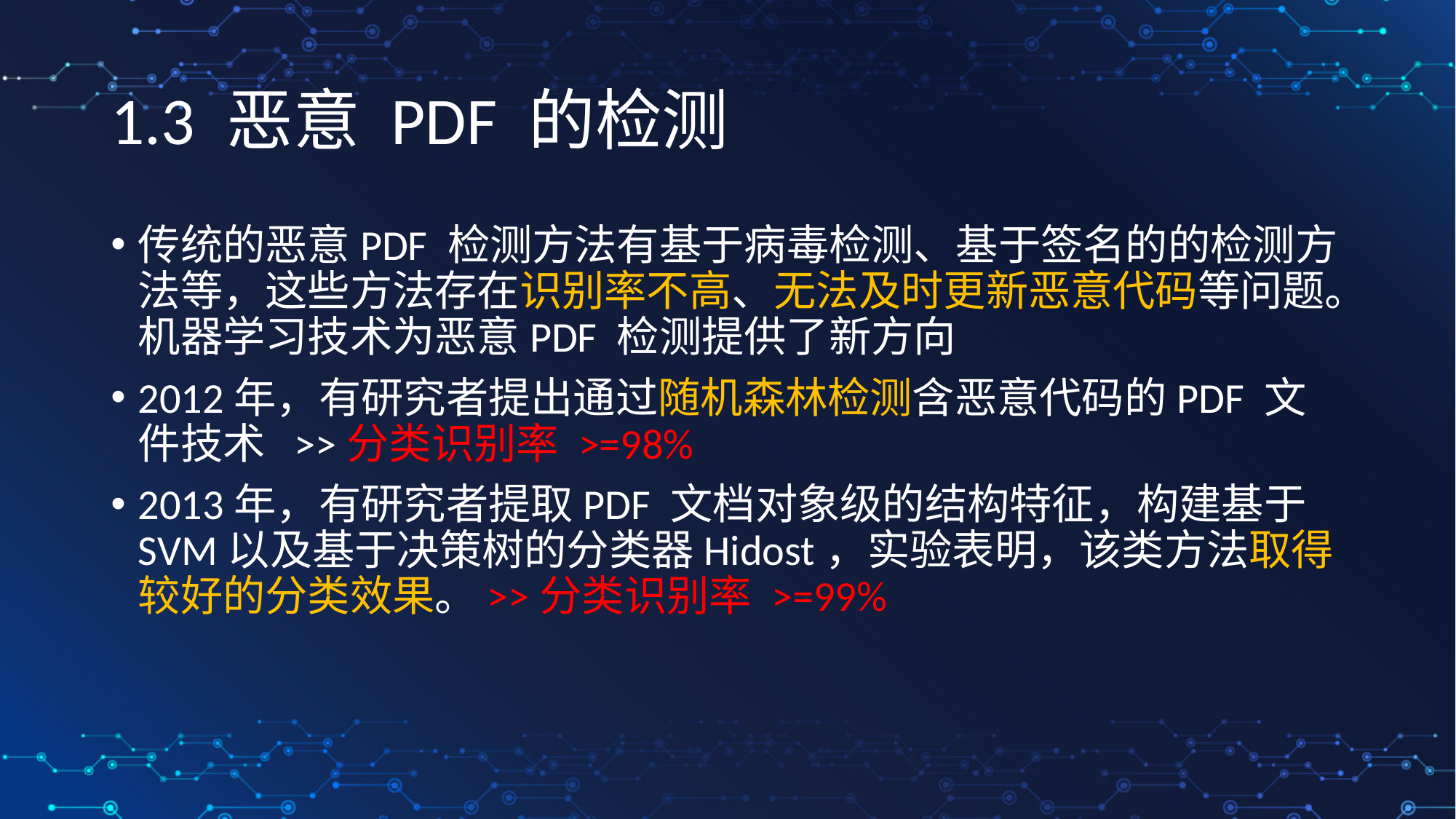

# 1.3 恶意 PDF 的检测
传统的恶意PDF 检测方法有基于病毒检测、基于签名的的检测方法等，这些方法存在识别率不高、无法及时更新恶意代码等问题。机器学习技术为恶意PDF 检测提供了新方向
2012年，有研究者提出通过随机森林检测含恶意代码的PDF 文件技术  >>分类识别率 >=98%
2013年，有研究者提取PDF 文档对象级的结构特征，构建基于SVM以及基于决策树的分类器Hidost，实验表明，该类方法取得较好的分类效果。>>分类识别率 >=99%